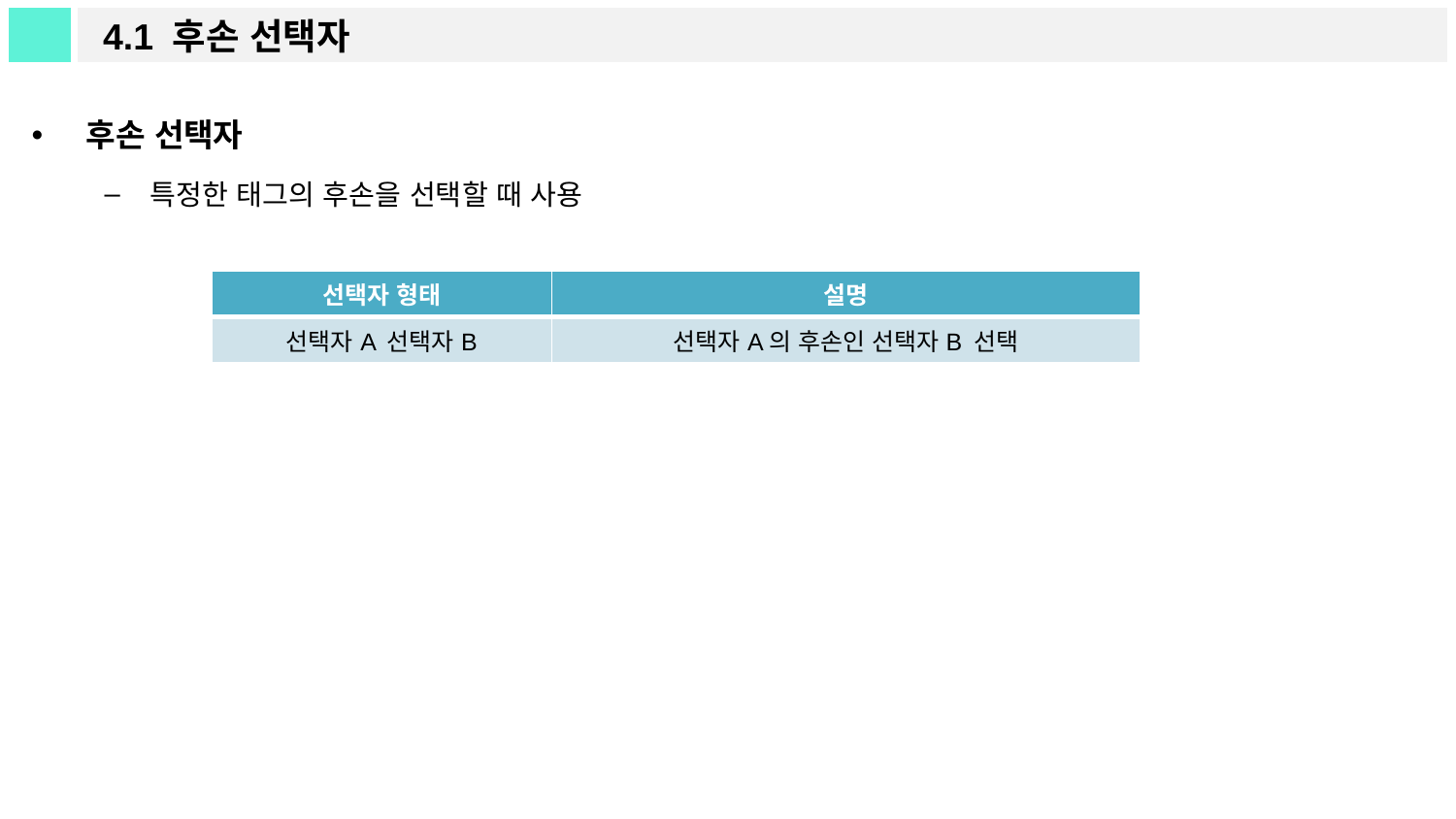

# 4.1 후손 선택자
후손 선택자
특정한 태그의 후손을 선택할 때 사용
| 선택자 형태 | 설명 |
| --- | --- |
| 선택자A 선택자B | 선택자A의 후손인 선택자B 선택 |